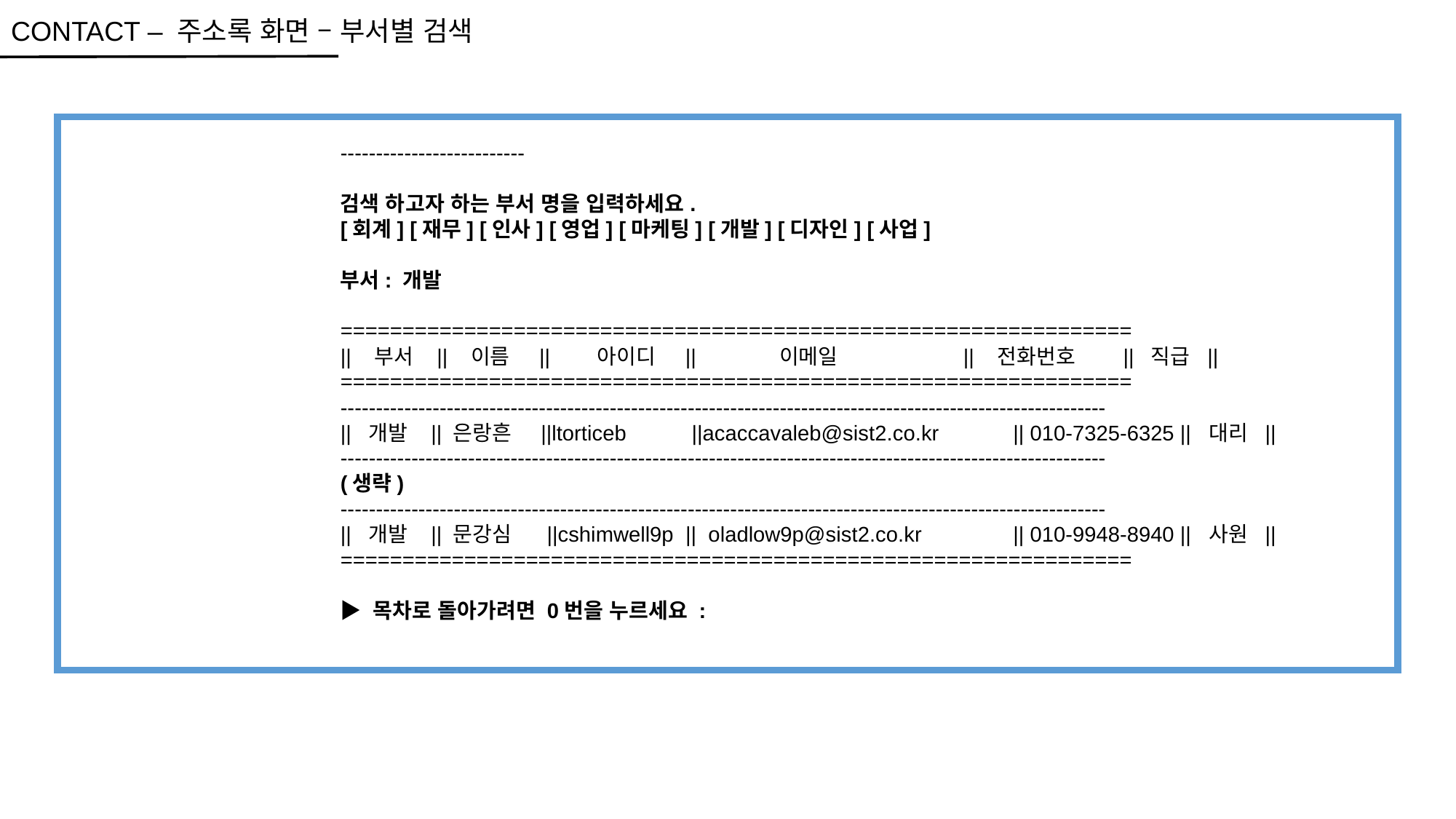

CONTACT – 주소록 화면 – 부서별 검색

--------------------------

검색 하고자 하는 부서 명을 입력하세요.
[회계] [재무] [인사] [영업] [마케팅] [개발] [디자인] [사업]

부서: 개발

================================================================
||   부서   ||   이름    ||       아이디    ||             이메일                    ||   전화번호       ||  직급  ||
================================================================
------------------------------------------------------------------------------------------------------------
||  개발   || 은랑흔    ||ltorticeb	    ||acaccavaleb@sist2.co.kr	   || 010-7325-6325 ||  대리  ||
------------------------------------------------------------------------------------------------------------
(생략)
------------------------------------------------------------------------------------------------------------
||  개발   || 문강심     ||cshimwell9p  ||  oladlow9p@sist2.co.kr	   || 010-9948-8940 ||  사원  ||
================================================================

▶ 목차로 돌아가려면 0번을 누르세요 :